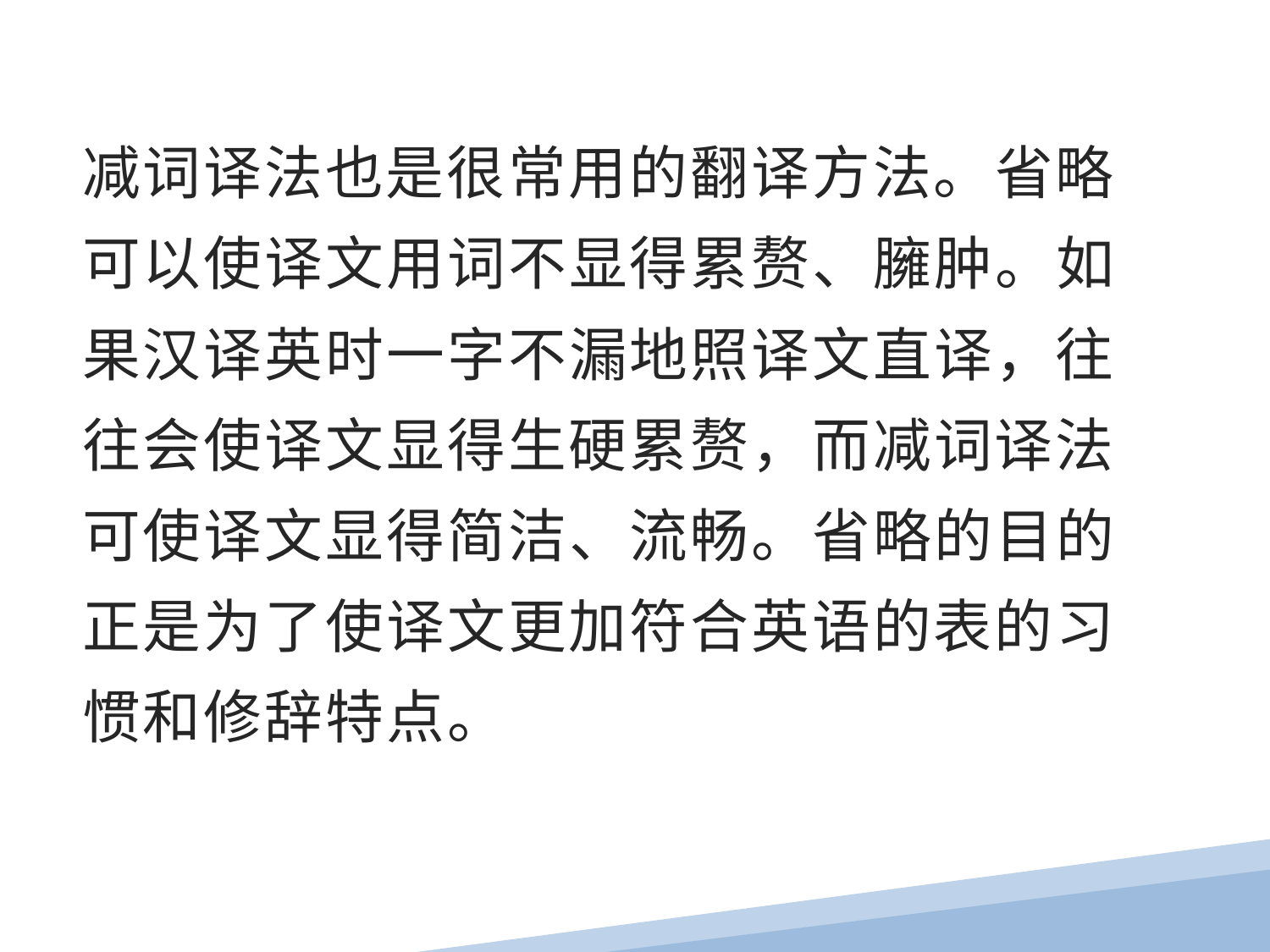

减词译法也是很常用的翻译方法。省略可以使译文用词不显得累赘、臃肿。如果汉译英时一字不漏地照译文直译，往往会使译文显得生硬累赘，而减词译法可使译文显得简洁、流畅。省略的目的正是为了使译文更加符合英语的表的习惯和修辞特点。